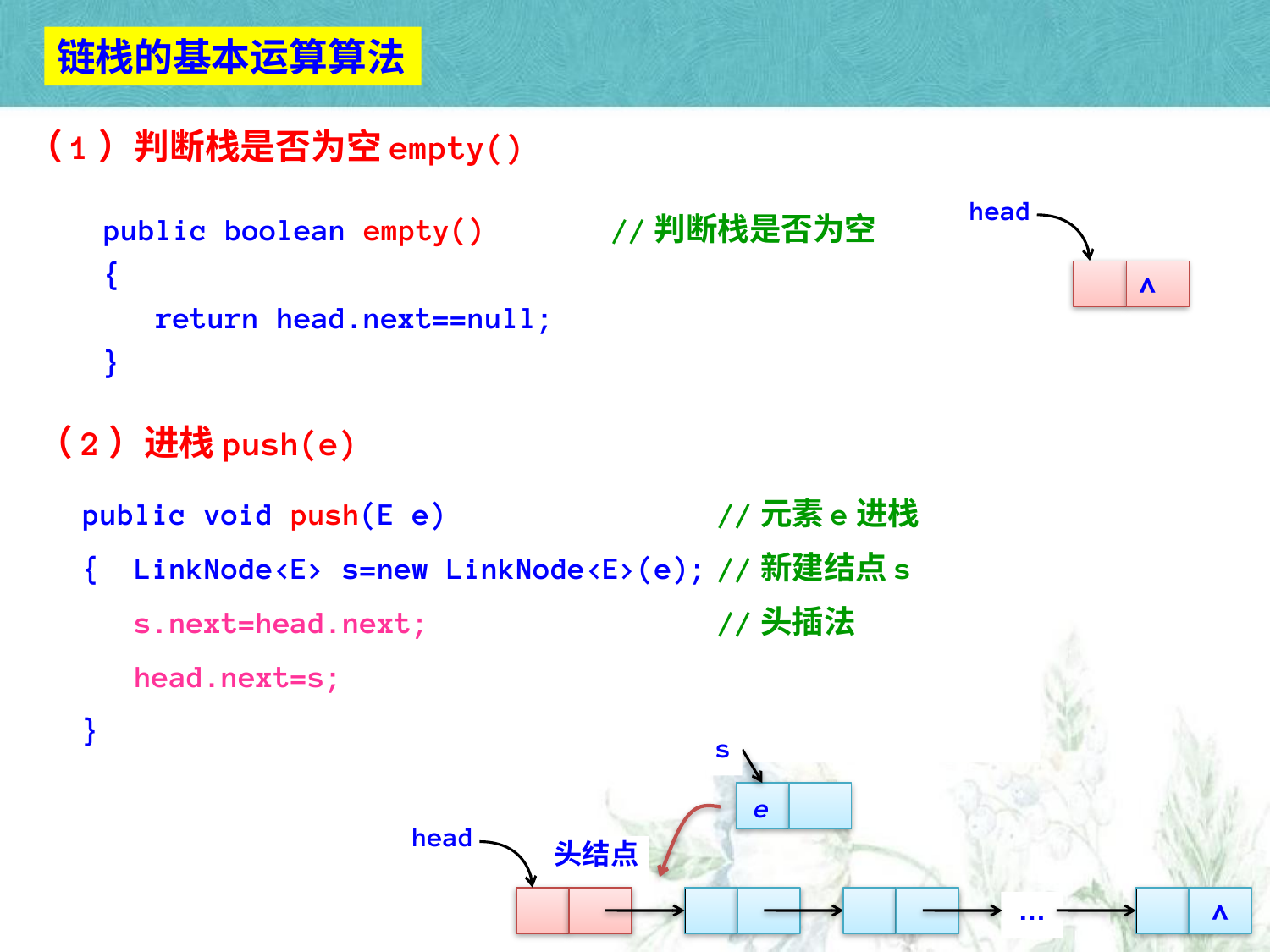

链栈的基本运算算法
（1）判断栈是否为空empty()
public boolean empty()	//判断栈是否为空
{
   return head.next==null;
}
head

∧
（2）进栈push(e)
public void push(E e)			//元素e进栈
{  LinkNode<E> s=new LinkNode<E>(e);	//新建结点s
   s.next=head.next;			//头插法
   head.next=s;
}
s
e

head
头结点

∧

…